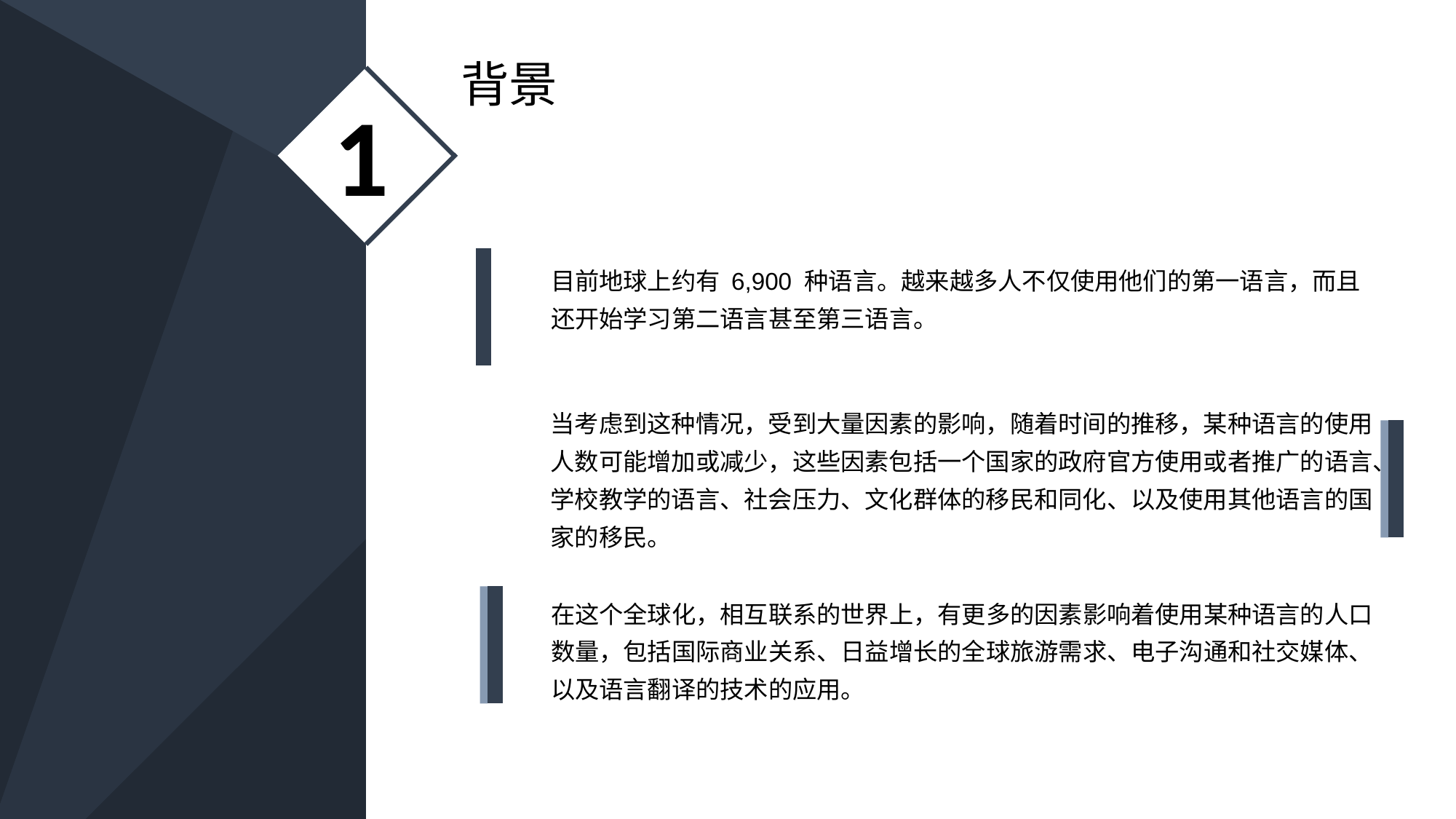

背景

1
目前地球上约有 6,900 种语言。越来越多人不仅使用他们的第一语言，而且还开始学习第二语言甚至第三语言。
当考虑到这种情况，受到大量因素的影响，随着时间的推移，某种语言的使用人数可能增加或减少，这些因素包括一个国家的政府官方使用或者推广的语言、学校教学的语言、社会压力、文化群体的移民和同化、以及使用其他语言的国家的移民。
在这个全球化，相互联系的世界上，有更多的因素影响着使用某种语言的人口数量，包括国际商业关系、日益增长的全球旅游需求、电子沟通和社交媒体、以及语言翻译的技术的应用。